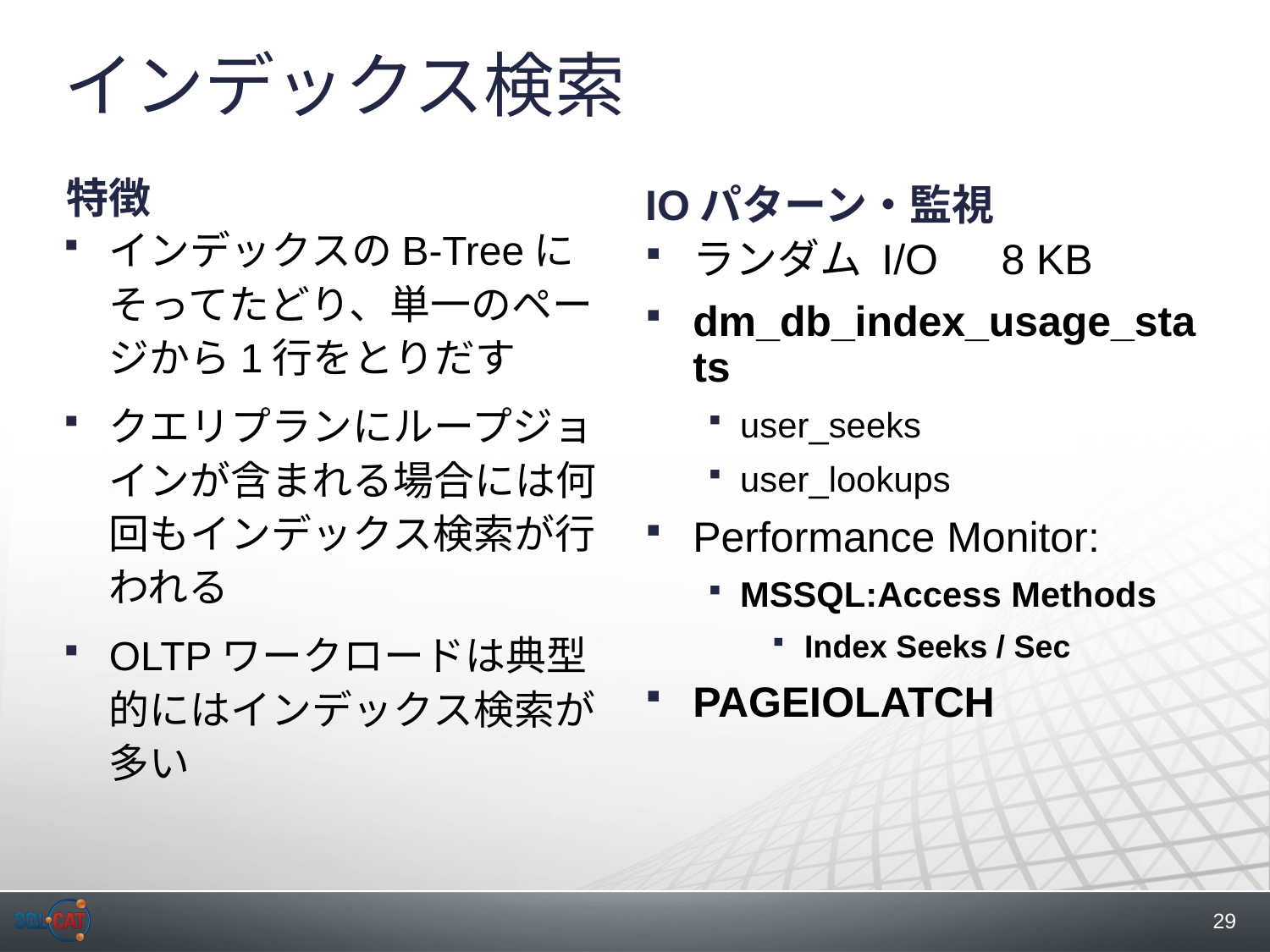

# インデックス検索
特徴
IOパターン・監視
インデックスのB-Treeにそってたどり、単一のページから1行をとりだす
クエリプランにループジョインが含まれる場合には何回もインデックス検索が行われる
OLTPワークロードは典型的にはインデックス検索が多い
ランダム I/O　8 KB
dm_db_index_usage_stats
user_seeks
user_lookups
Performance Monitor:
MSSQL:Access Methods
Index Seeks / Sec
PAGEIOLATCH